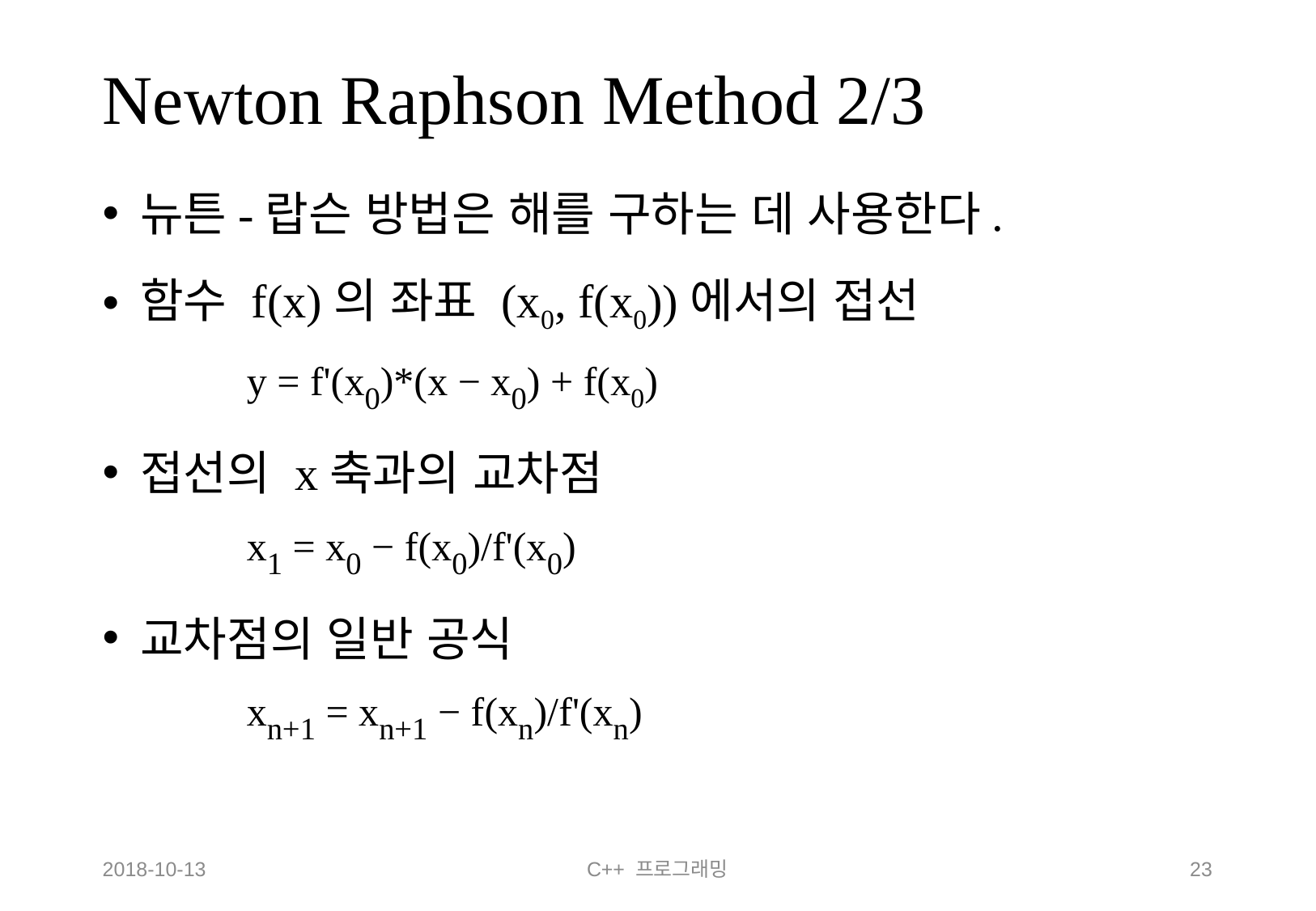

# Newton Raphson Method 2/3
뉴튼-랍슨 방법은 해를 구하는 데 사용한다.
함수 f(x)의 좌표 (x0, f(x0))에서의 접선
	y = f'(x0)*(x − x0) + f(x0)
접선의 x축과의 교차점
	x1 = x0 − f(x0)/f'(x0)
교차점의 일반 공식
	xn+1 = xn+1 − f(xn)/f'(xn)
2018-10-13
C++ 프로그래밍
23